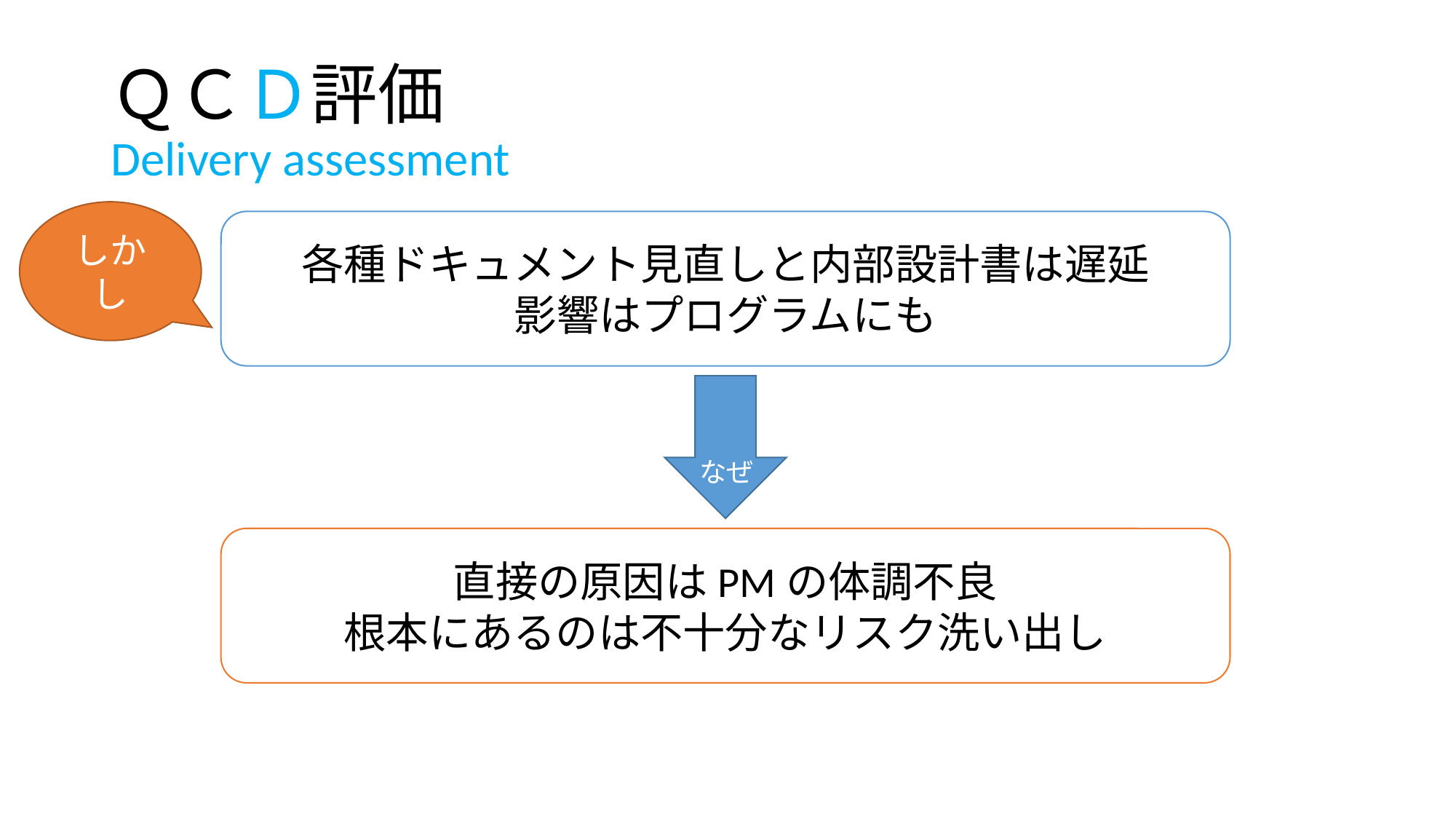

# ＱＣＤ評価 Delivery assessment
しかし
各種ドキュメント見直しと内部設計書は遅延
影響はプログラムにも

なぜ？
なぜ
直接の原因はPMの体調不良
根本にあるのは不十分なリスク洗い出し